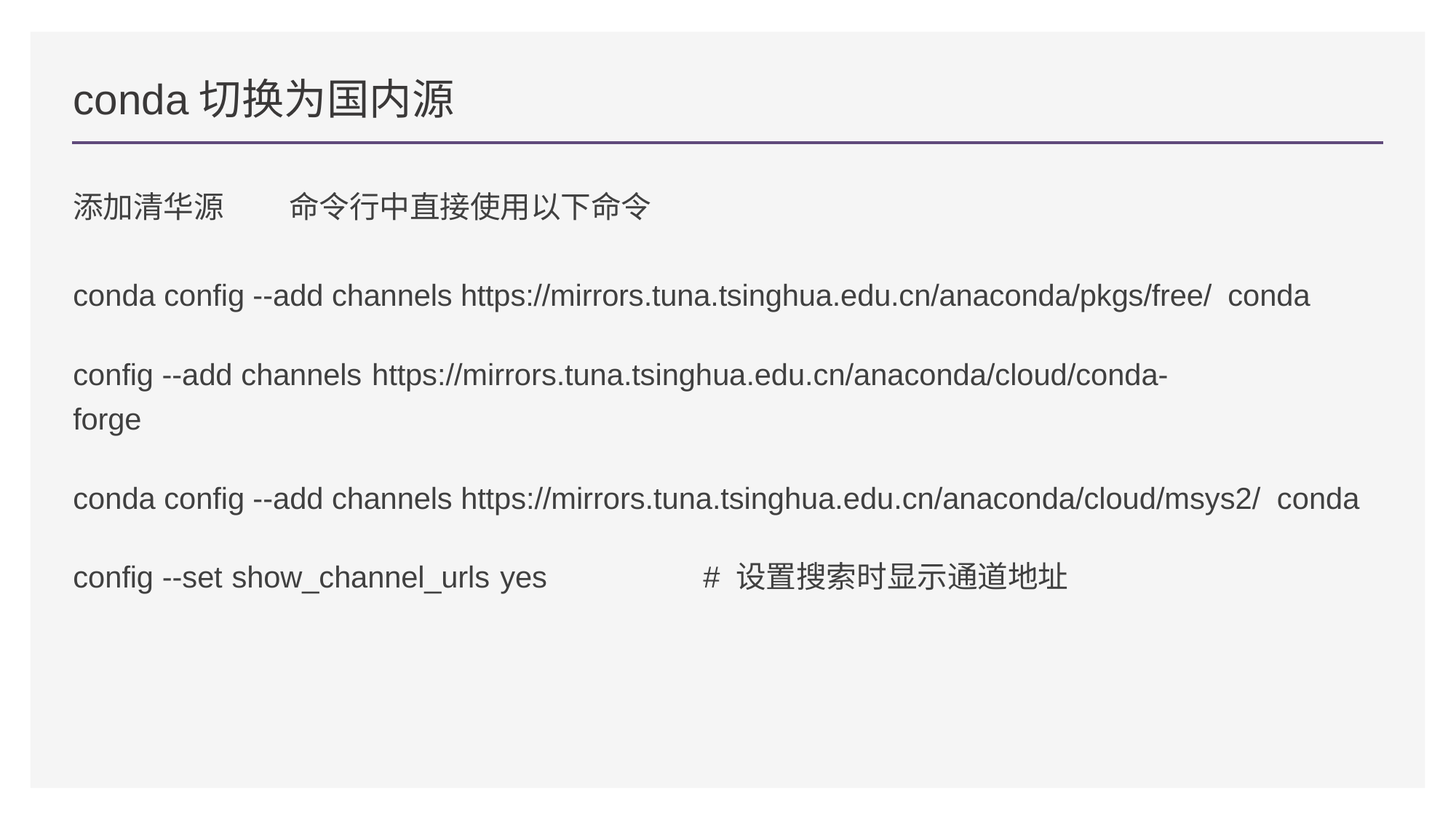

# conda切换为国内源
添加清华源	命令行中直接使用以下命令
conda config --add channels https://mirrors.tuna.tsinghua.edu.cn/anaconda/pkgs/free/  conda config --add channels https://mirrors.tuna.tsinghua.edu.cn/anaconda/cloud/conda-
forge
conda config --add channels https://mirrors.tuna.tsinghua.edu.cn/anaconda/cloud/msys2/  conda config --set show_channel_urls yes	# 设置搜索时显示通道地址